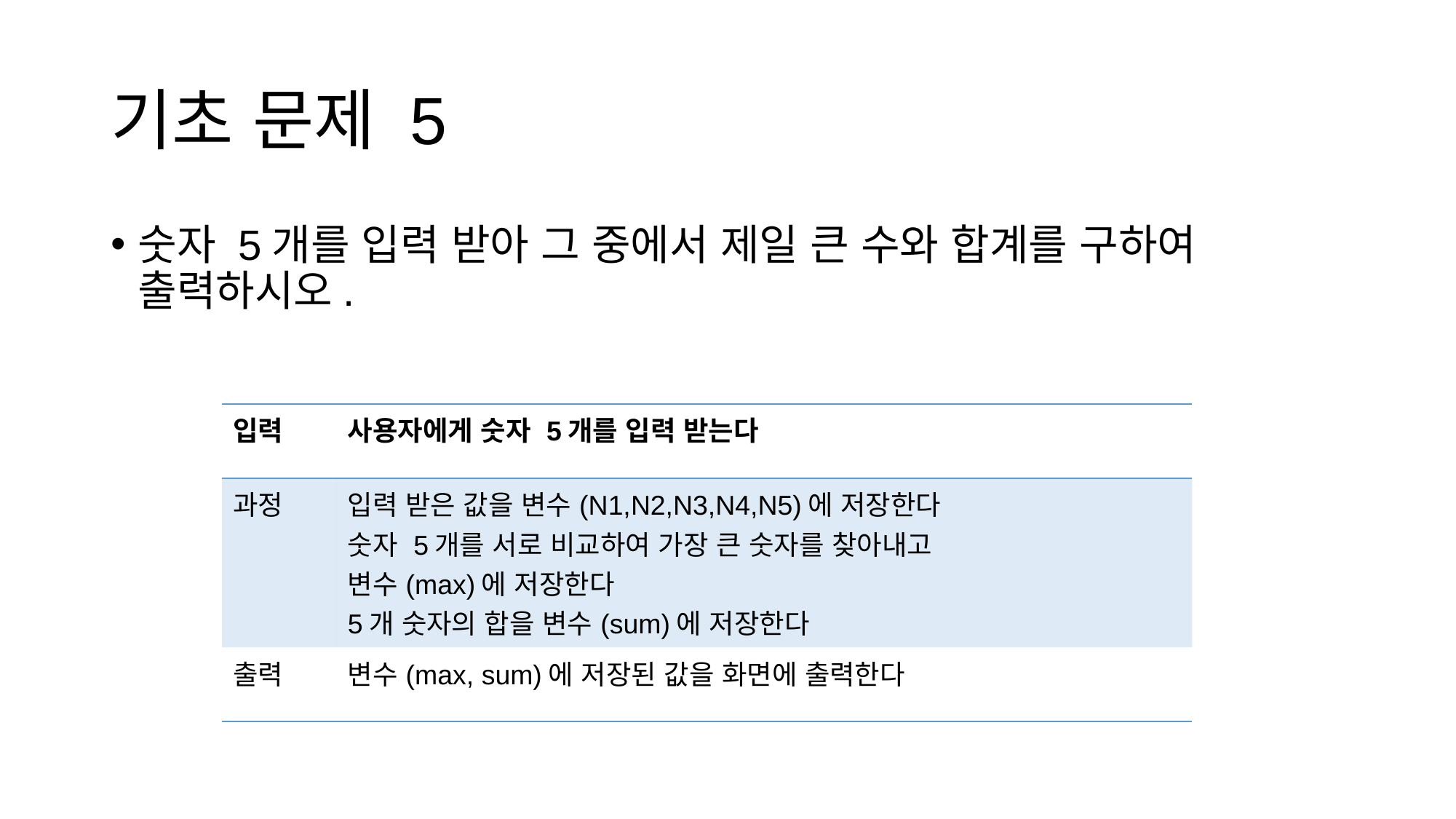

# 기초 문제 5
숫자 5개를 입력 받아 그 중에서 제일 큰 수와 합계를 구하여 출력하시오.
| 입력 | 사용자에게 숫자 5개를 입력 받는다 |
| --- | --- |
| 과정 | 입력 받은 값을 변수(N1,N2,N3,N4,N5)에 저장한다 숫자 5개를 서로 비교하여 가장 큰 숫자를 찾아내고 변수(max)에 저장한다 5개 숫자의 합을 변수(sum)에 저장한다 |
| 출력 | 변수(max, sum)에 저장된 값을 화면에 출력한다 |